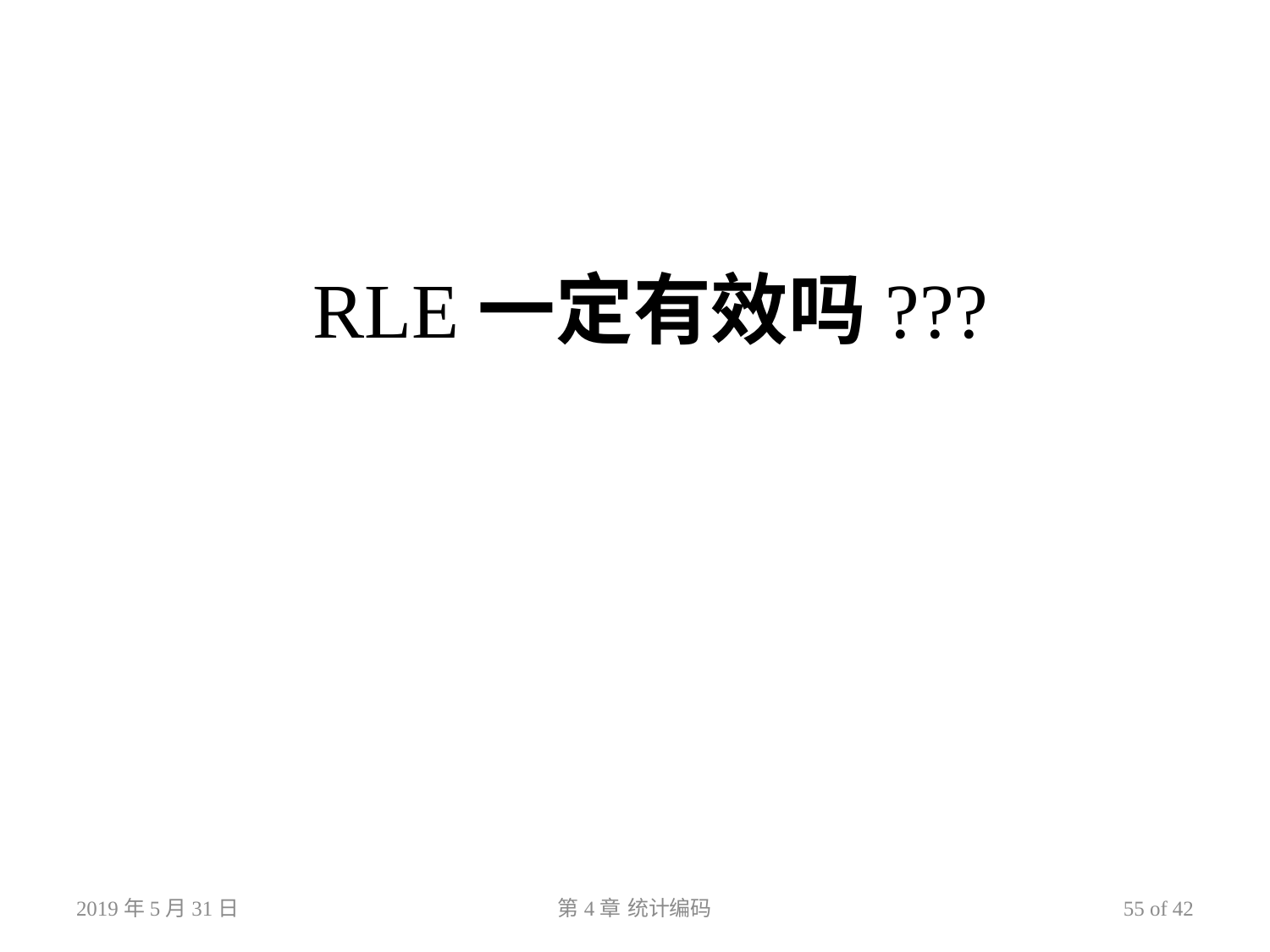

# RLE一定有效吗???
2019年5月31日
第4章 统计编码
55 of 42